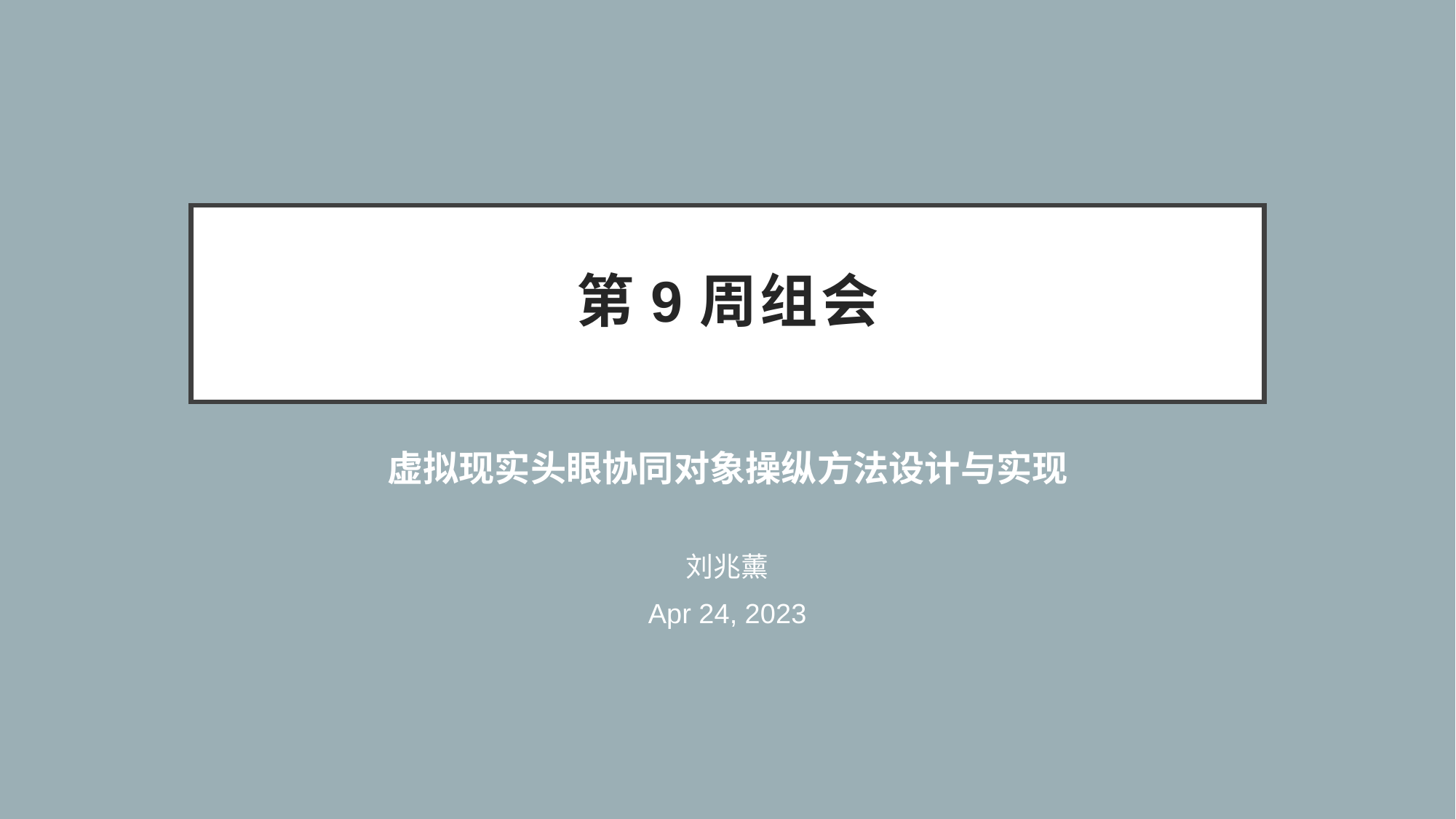

# 第9周组会
虚拟现实头眼协同对象操纵方法设计与实现

刘兆薰
Apr 24, 2023